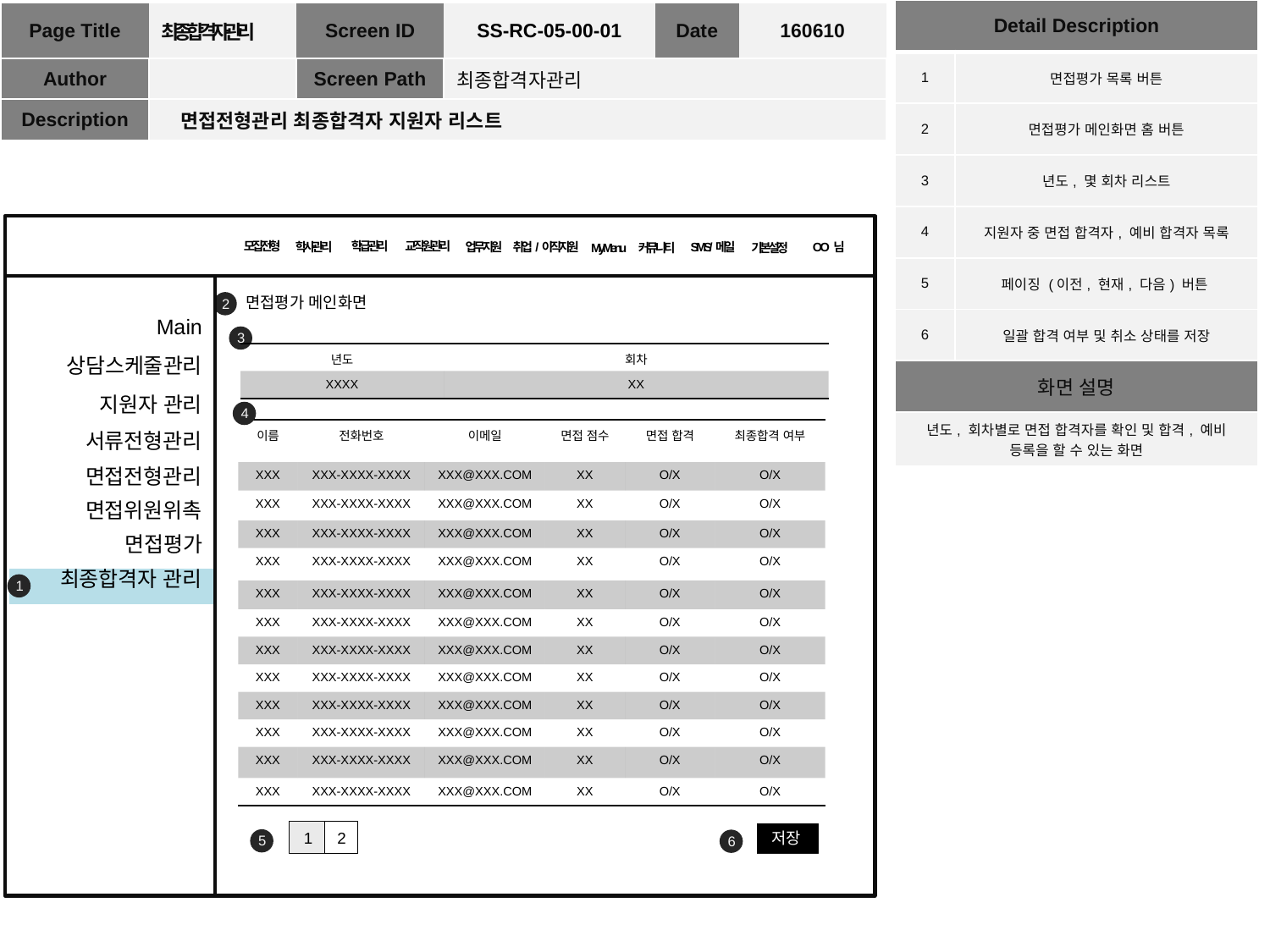

| Detail Description |  |
| --- | --- |
| 1 | 면접평가 목록 버튼 |
| 2 | 면접평가 메인화면 홈 버튼 |
| 3 | 년도, 몇 회차 리스트 |
| 4 | 지원자 중 면접 합격자, 예비 합격자 목록 |
| 5 | 페이징 (이전, 현재, 다음) 버튼 |
| 6 | 일괄 합격 여부 및 취소 상태를 저장 |
| 화면 설명 |  |
| 년도, 회차별로 면접 합격자를 확인 및 합격, 예비 등록을 할 수 있는 화면 |  |
| Page Title | 최종합격자관리 | Screen ID | SS-RC-05-00-01 | Date | 160610 |
| --- | --- | --- | --- | --- | --- |
| Author |  | Screen Path | 최종합격자관리 |  |  |
| Description | 면접전형관리 최종합격자 지원자 리스트 |  |  |  |  |

모집전형
학급관리
교직원관리
업무지원
학사관리
취업/이직지원
SMS/메일
O O 님
커뮤니티
기본설정
MyMenu

면접평가 메인화면
2

Main
3

| 년도 | 회차 |
| --- | --- |
| XXXX | XX |
상담스케줄관리
지원자 관리
4

| 이름 | 전화번호 | 이메일 | 면접 점수 | 면접 합격 | 최종합격 여부 |
| --- | --- | --- | --- | --- | --- |
| XXX | XXX-XXXX-XXXX | XXX@XXX.COM | XX | O/X | O/X |
| XXX | XXX-XXXX-XXXX | XXX@XXX.COM | XX | O/X | O/X |
| XXX | XXX-XXXX-XXXX | XXX@XXX.COM | XX | O/X | O/X |
| XXX | XXX-XXXX-XXXX | XXX@XXX.COM | XX | O/X | O/X |
| XXX | XXX-XXXX-XXXX | XXX@XXX.COM | XX | O/X | O/X |
| XXX | XXX-XXXX-XXXX | XXX@XXX.COM | XX | O/X | O/X |
| XXX | XXX-XXXX-XXXX | XXX@XXX.COM | XX | O/X | O/X |
| XXX | XXX-XXXX-XXXX | XXX@XXX.COM | XX | O/X | O/X |
| XXX | XXX-XXXX-XXXX | XXX@XXX.COM | XX | O/X | O/X |
| XXX | XXX-XXXX-XXXX | XXX@XXX.COM | XX | O/X | O/X |
| XXX | XXX-XXXX-XXXX | XXX@XXX.COM | XX | O/X | O/X |
| XXX | XXX-XXXX-XXXX | XXX@XXX.COM | XX | O/X | O/X |
서류전형관리
면접전형관리
면접위원위촉
면접평가
최종합격자 관리

1

저장

1
2

5

6